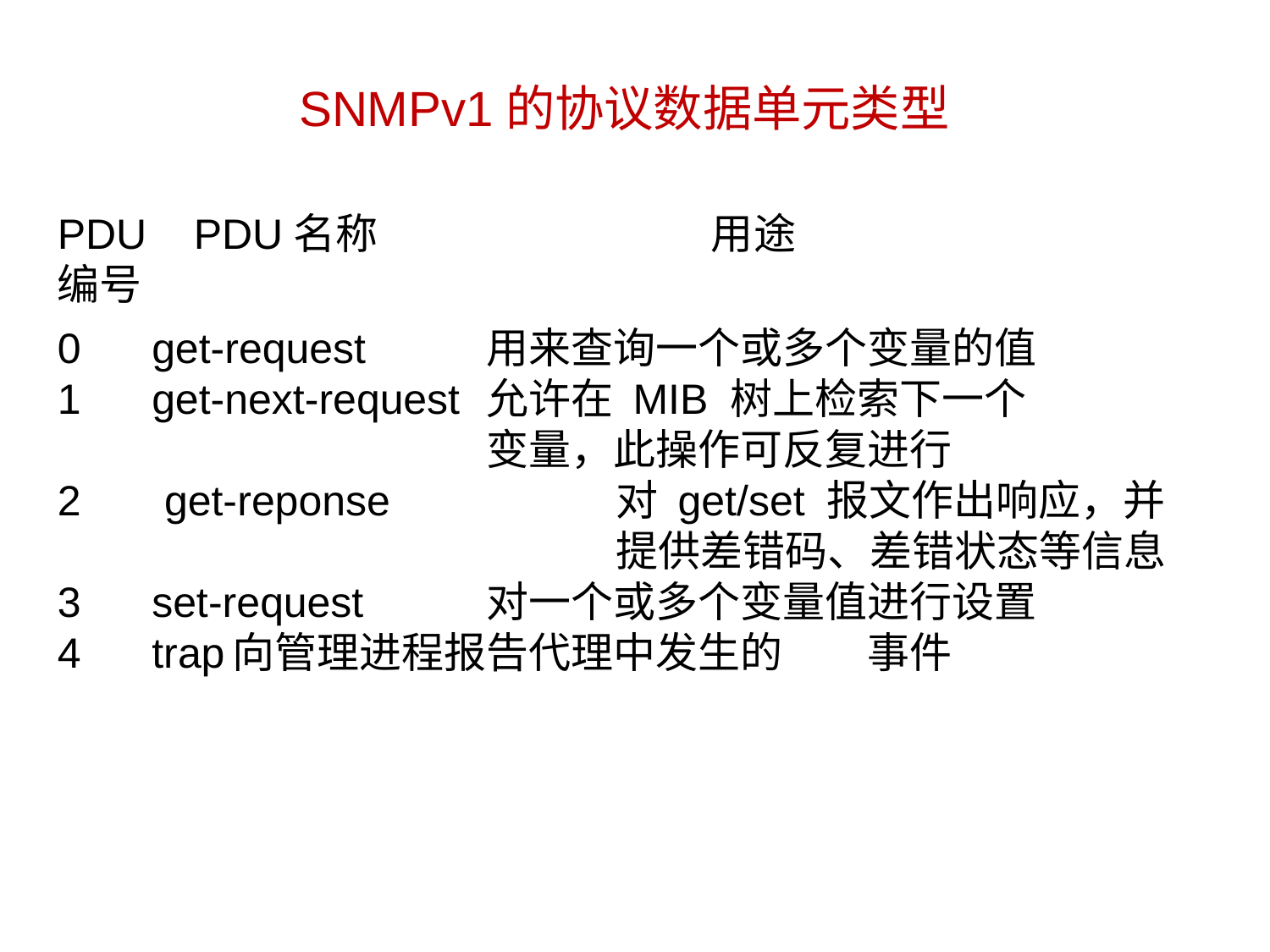

# SNMPv1的协议数据单元类型
PDU    PDU名称                                   用途
编号
0      get-request	用来查询一个或多个变量的值
1      get-next-request	允许在 MIB 树上检索下一个
                                    	变量，此操作可反复进行
     get-reponse	对 get/set 报文作出响应，并	提供差错码、差错状态等信息
3      set-request	对一个或多个变量值进行设置
4      trap	向管理进程报告代理中发生的	事件